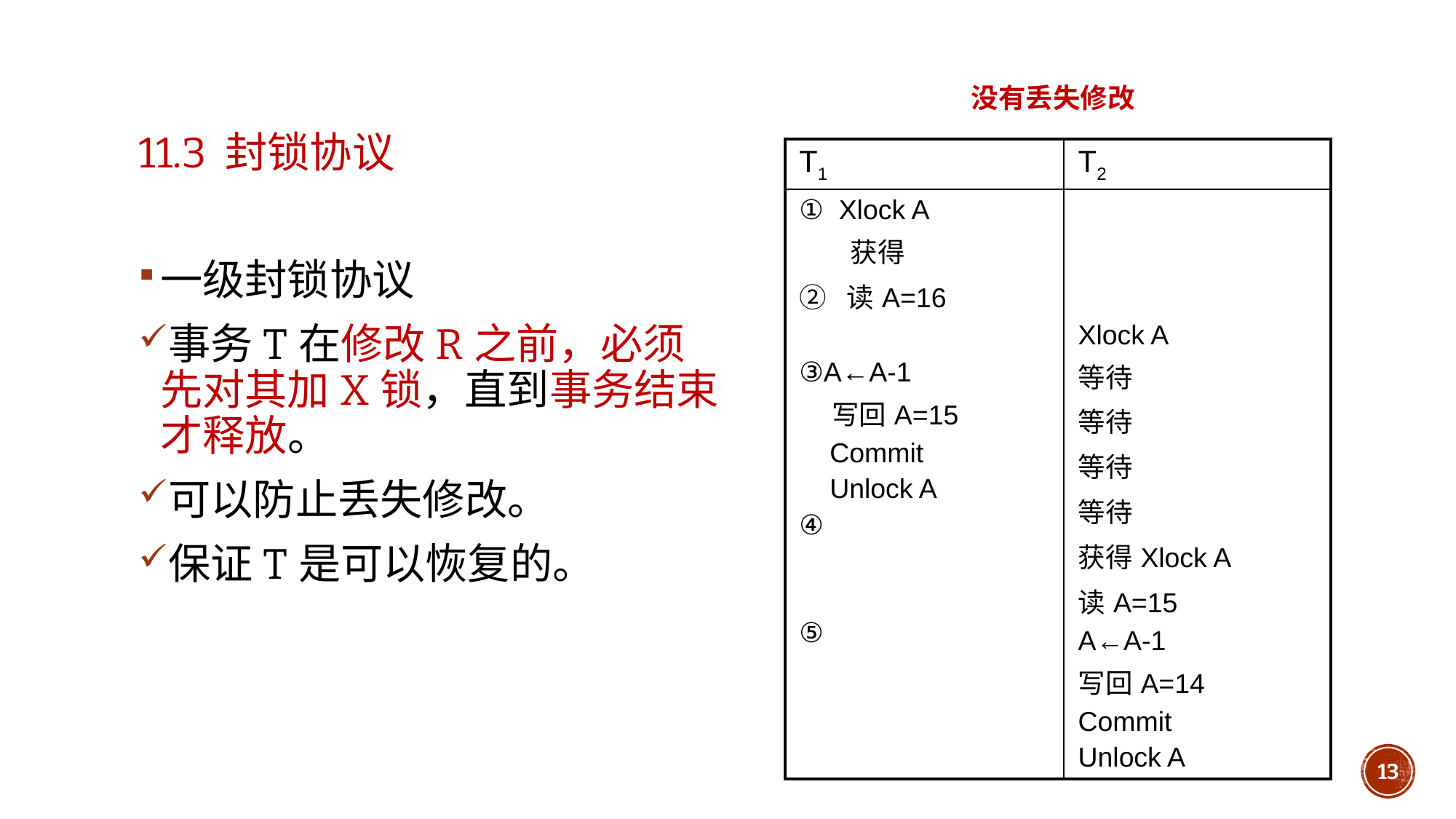

# 11.3 封锁协议
没有丢失修改
| T1 | T2 |
| --- | --- |
| ①  Xlock A 获得 ②  读A=16   ③A←A-1 写回A=15 Commit Unlock A ④     ⑤ | Xlock A 等待 等待 等待 等待 获得Xlock A 读A=15 A←A-1 写回A=14 Commit Unlock A |
一级封锁协议
事务T在修改R之前，必须先对其加X锁，直到事务结束才释放。
可以防止丢失修改。
保证T是可以恢复的。
13